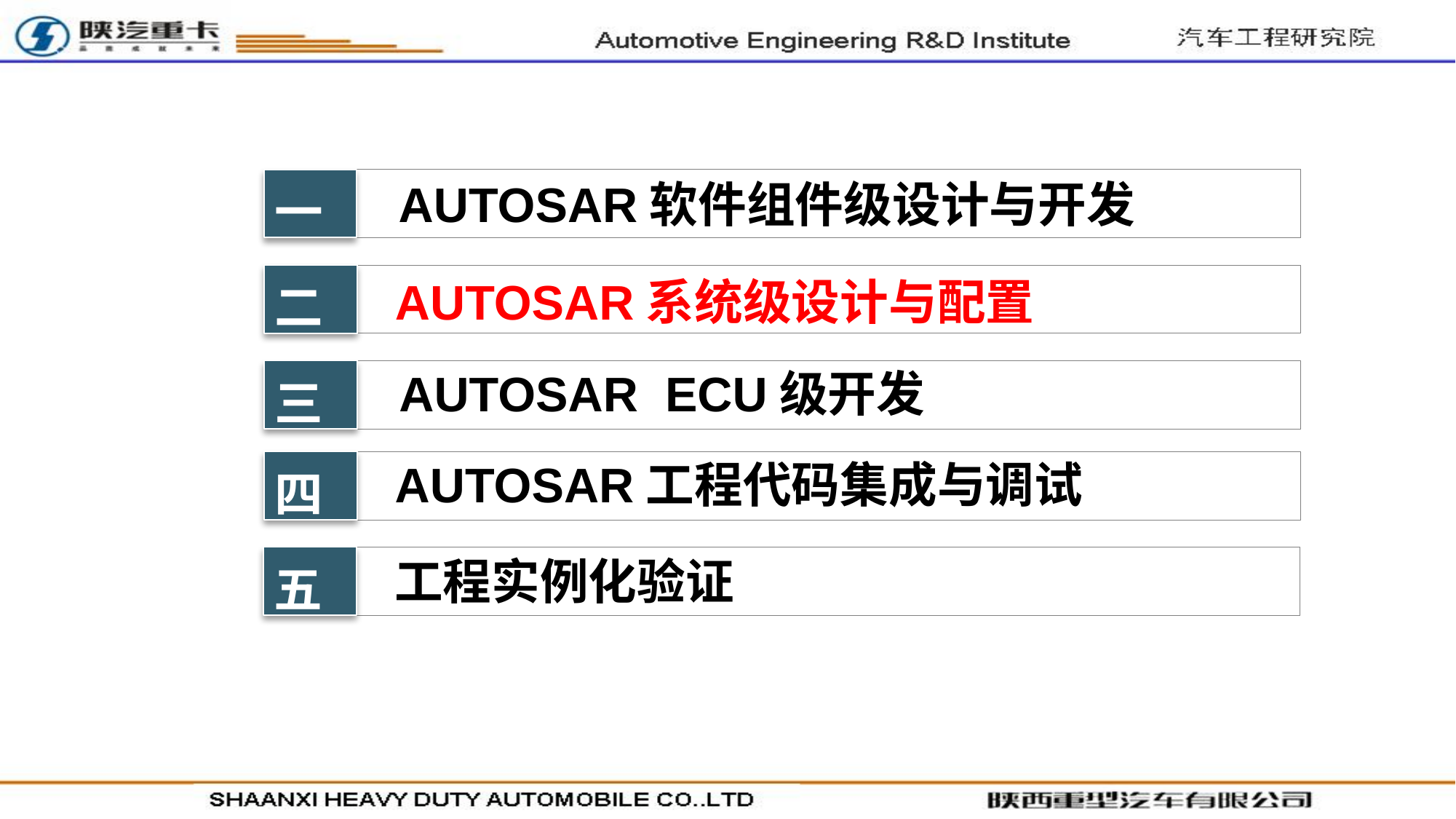

AUTOSAR软件组件级设计与开发

一

二
AUTOSAR系统级设计与配置

AUTOSAR  ECU级开发

三
AUTOSAR工程代码集成与调试

四
工程实例化验证

五